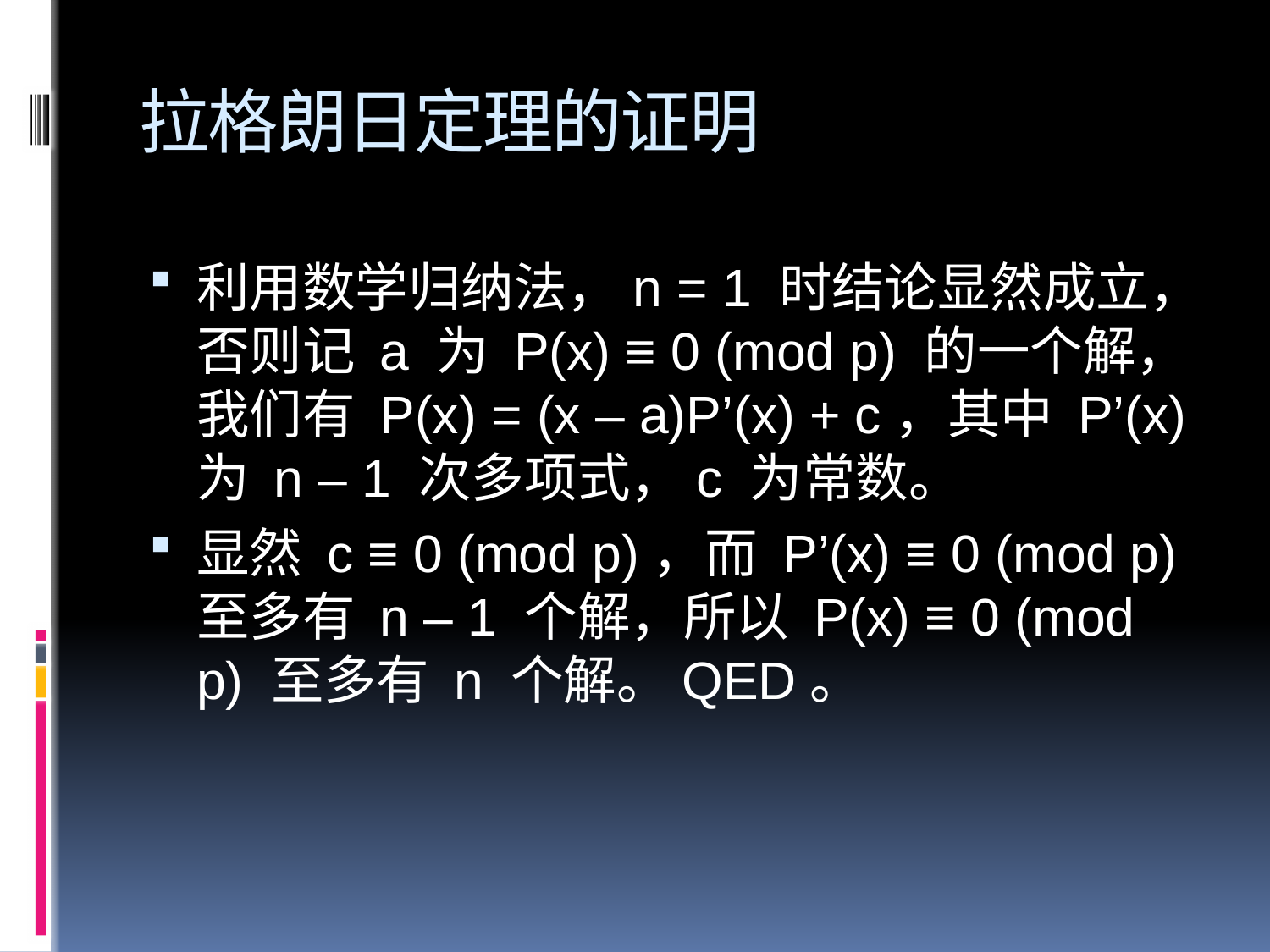

# 拉格朗日定理的证明
利用数学归纳法，n = 1 时结论显然成立，否则记 a 为 P(x) ≡ 0 (mod p) 的一个解，我们有 P(x) = (x – a)P’(x) + c，其中 P’(x) 为 n – 1 次多项式，c 为常数。
显然 c ≡ 0 (mod p)，而 P’(x) ≡ 0 (mod p) 至多有 n – 1 个解，所以 P(x) ≡ 0 (mod p) 至多有 n 个解。QED。